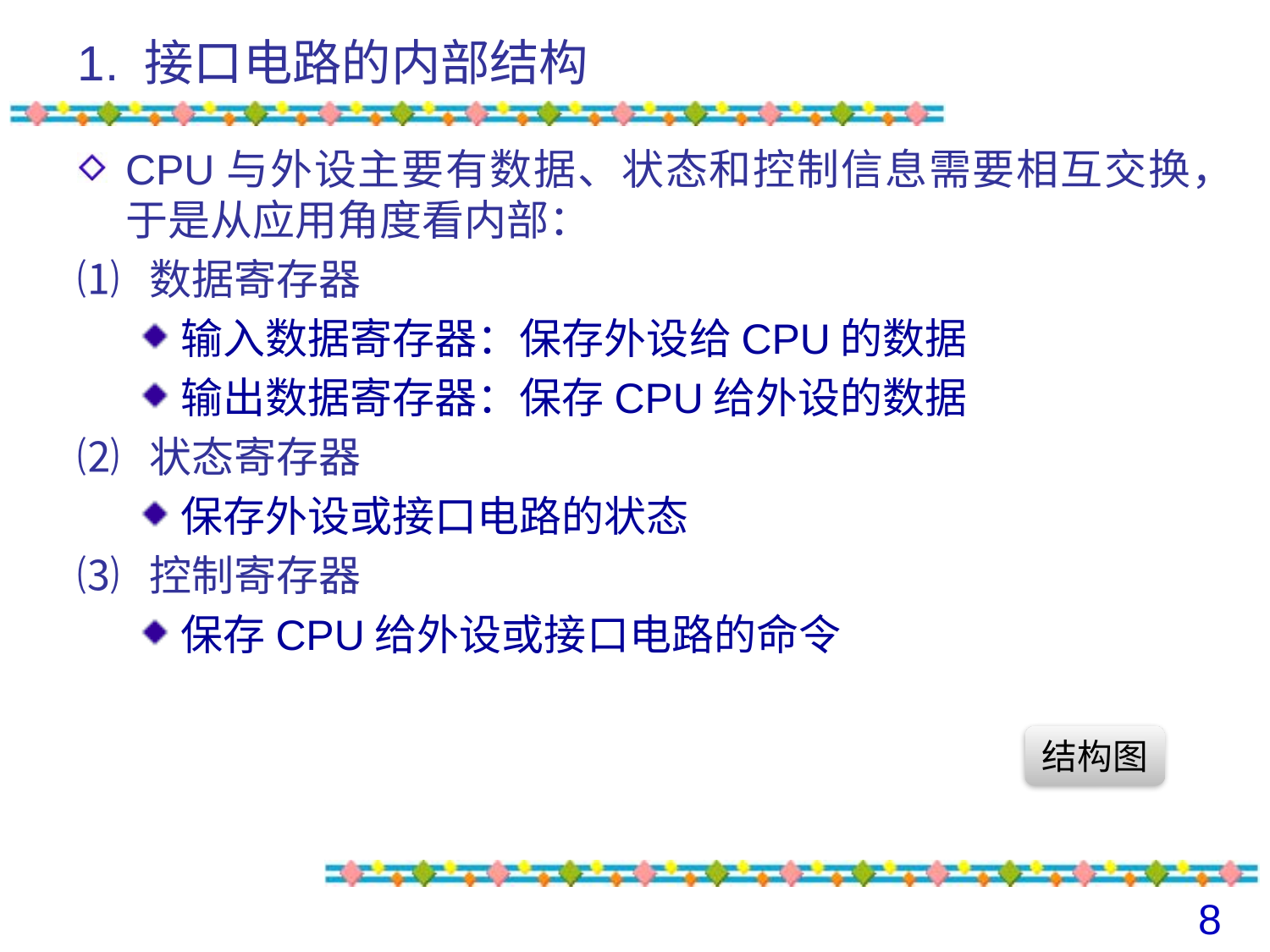

# 1. 接口电路的内部结构
CPU与外设主要有数据、状态和控制信息需要相互交换，于是从应用角度看内部：
⑴  数据寄存器
输入数据寄存器：保存外设给CPU的数据
输出数据寄存器：保存CPU给外设的数据
⑵  状态寄存器
保存外设或接口电路的状态
⑶  控制寄存器
保存CPU给外设或接口电路的命令
结构图